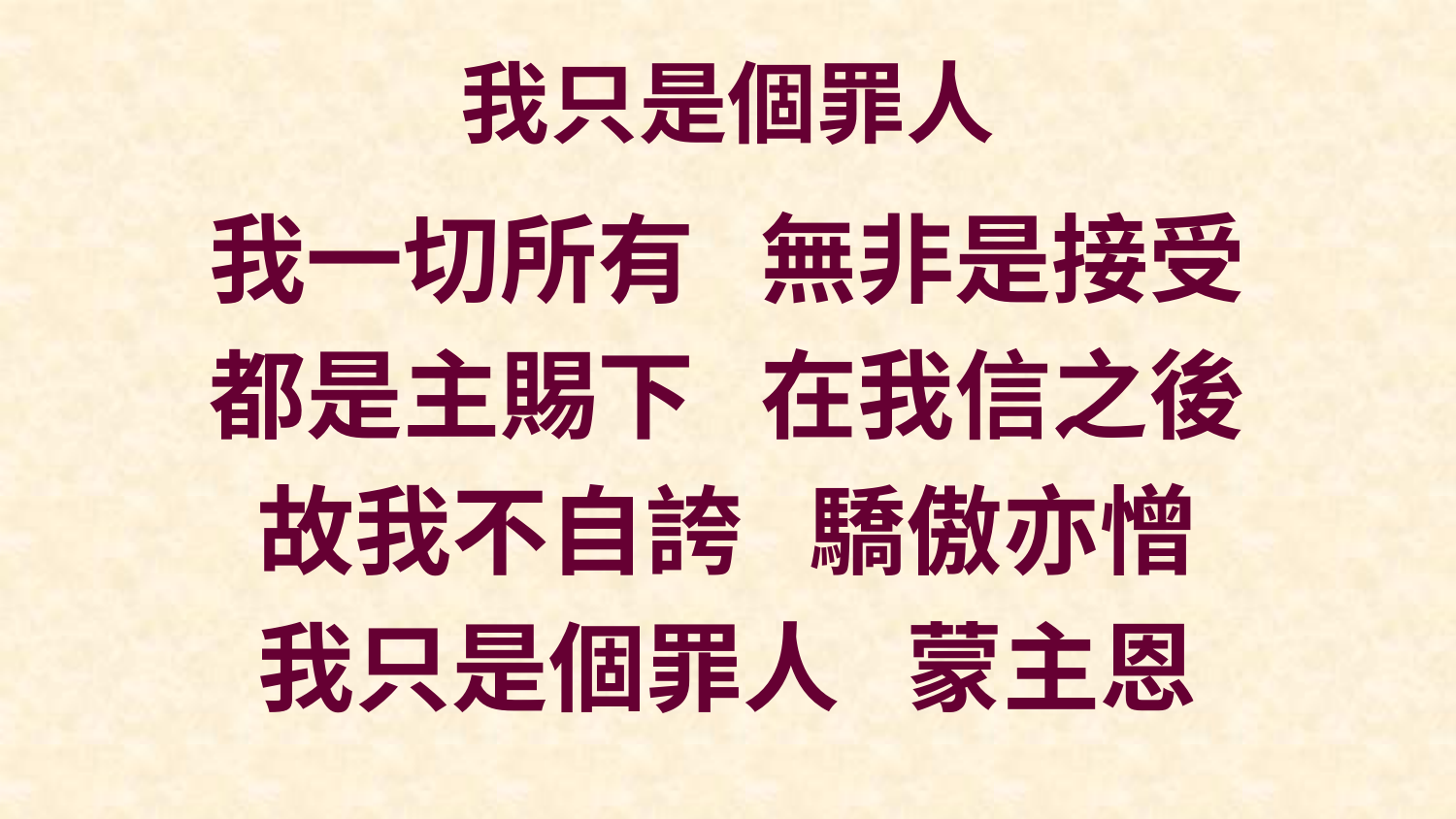

# 我只是個罪人
我一切所有   無非是接受
都是主賜下   在我信之後
故我不自誇   驕傲亦憎
我只是個罪人   蒙主恩